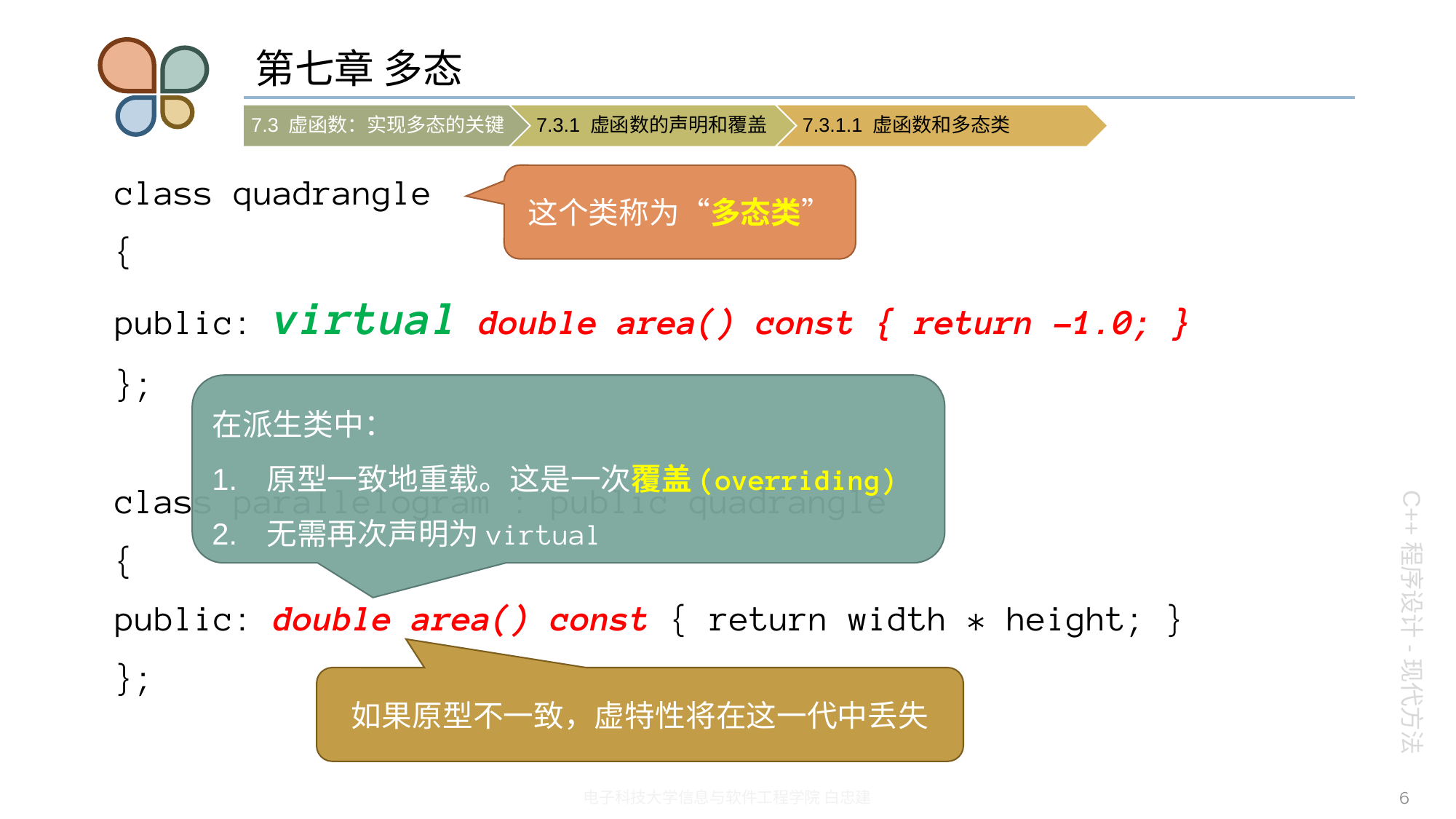

# 第七章 多态
7.3 虚函数：实现多态的关键
7.3.1 虚函数的声明和覆盖
7.3.1.1 虚函数和多态类
class quadrangle
{
public: virtual double area() const { return -1.0; }
};

class parallelogram : public quadrangle
{
public: double area() const { return width * height; }
};
这个类称为“多态类”
在派生类中：
原型一致地重载。这是一次覆盖(overriding)
无需再次声明为virtual
如果原型不一致，虚特性将在这一代中丢失
6